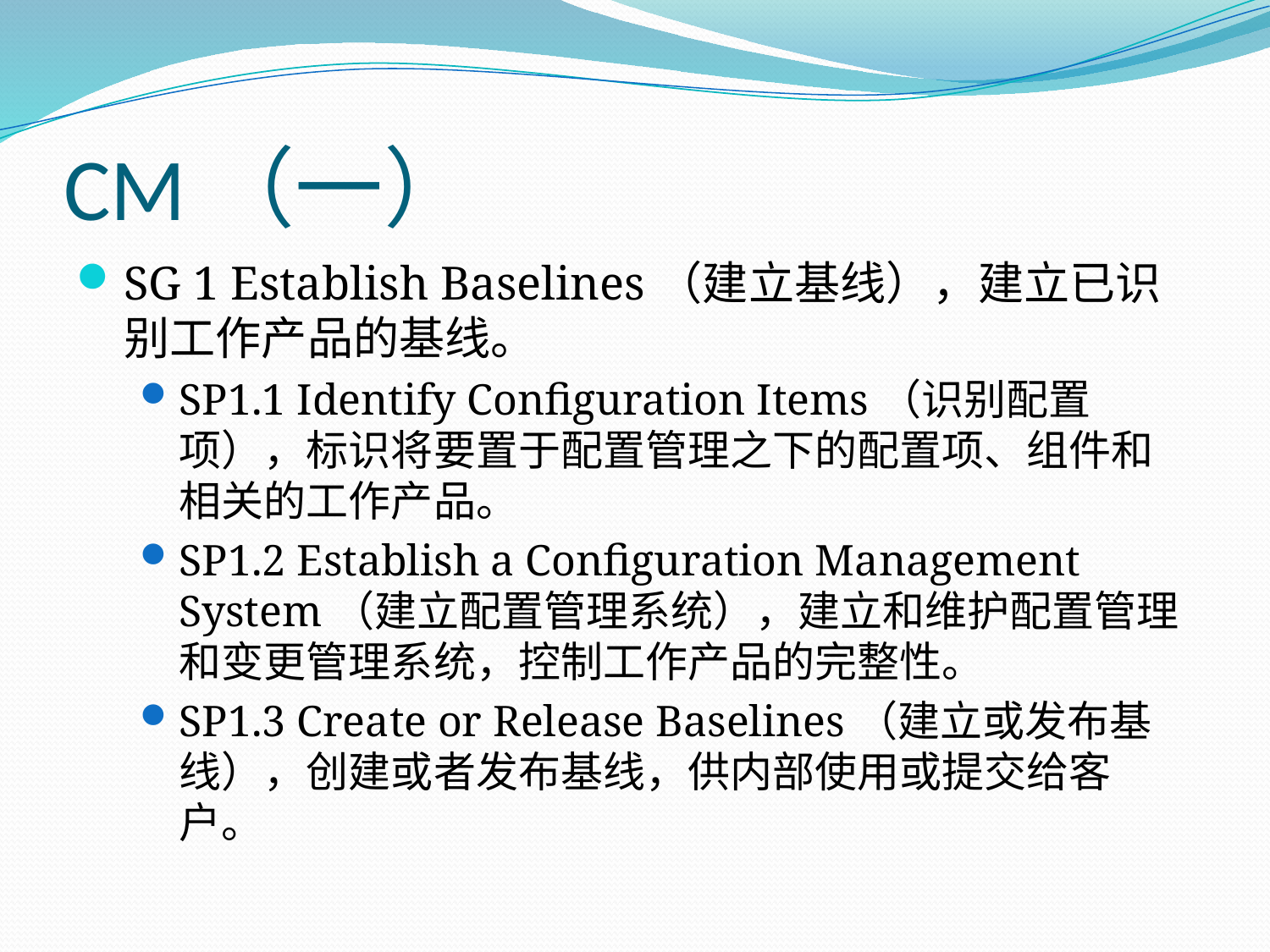

# CM（一）
SG 1 Establish Baselines（建立基线），建立已识别工作产品的基线。
SP1.1 Identify Configuration Items（识别配置项），标识将要置于配置管理之下的配置项、组件和相关的工作产品。
SP1.2 Establish a Configuration Management System（建立配置管理系统），建立和维护配置管理和变更管理系统，控制工作产品的完整性。
SP1.3 Create or Release Baselines（建立或发布基线），创建或者发布基线，供内部使用或提交给客户。